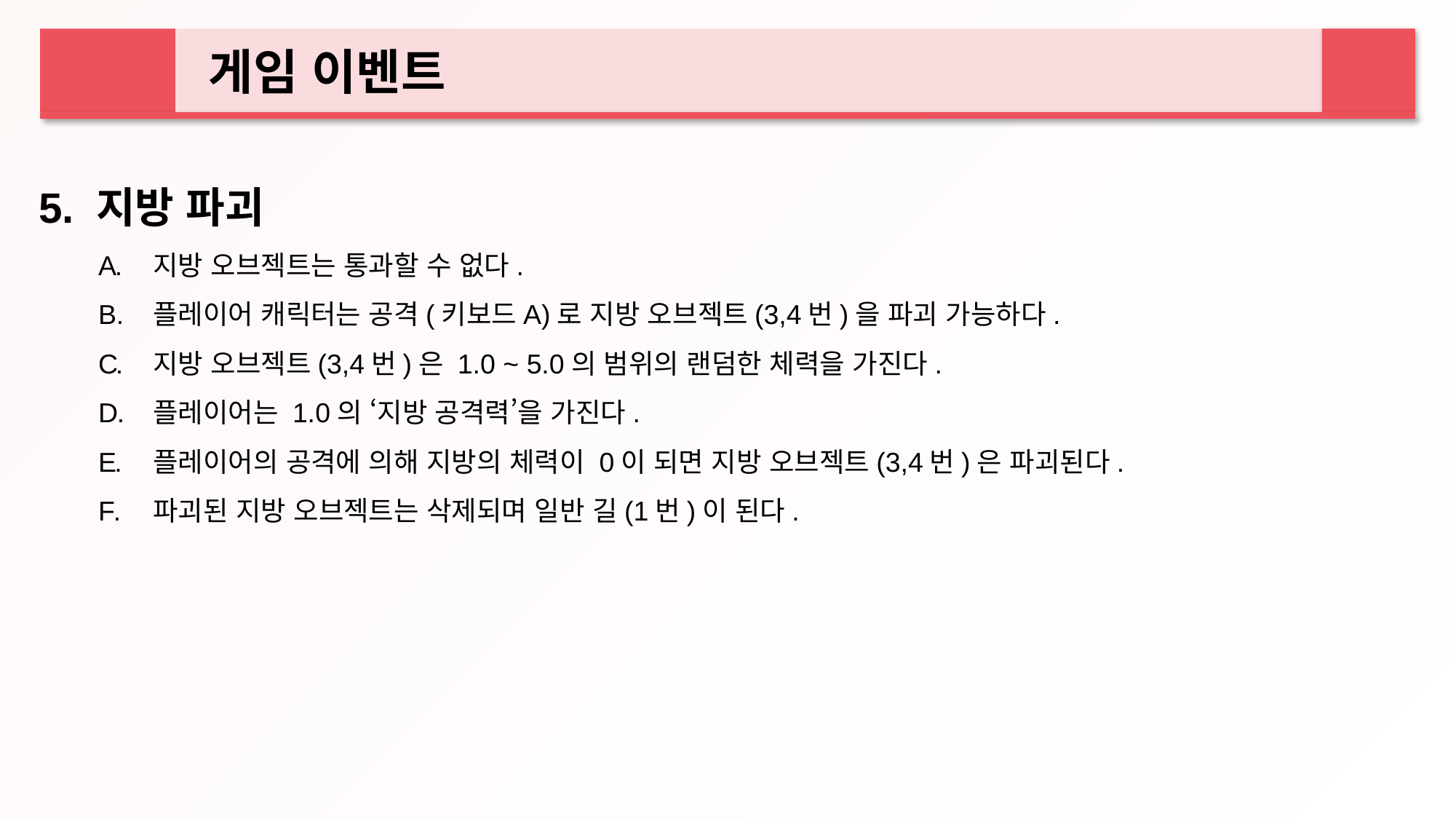

게임 이벤트

5. 지방 파괴
지방 오브젝트는 통과할 수 없다.
플레이어 캐릭터는 공격(키보드A)로 지방 오브젝트(3,4번)을 파괴 가능하다.
지방 오브젝트(3,4번)은 1.0 ~ 5.0의 범위의 랜덤한 체력을 가진다.
플레이어는 1.0의 ‘지방 공격력’을 가진다.
플레이어의 공격에 의해 지방의 체력이 0이 되면 지방 오브젝트(3,4번)은 파괴된다.
파괴된 지방 오브젝트는 삭제되며 일반 길(1번)이 된다.